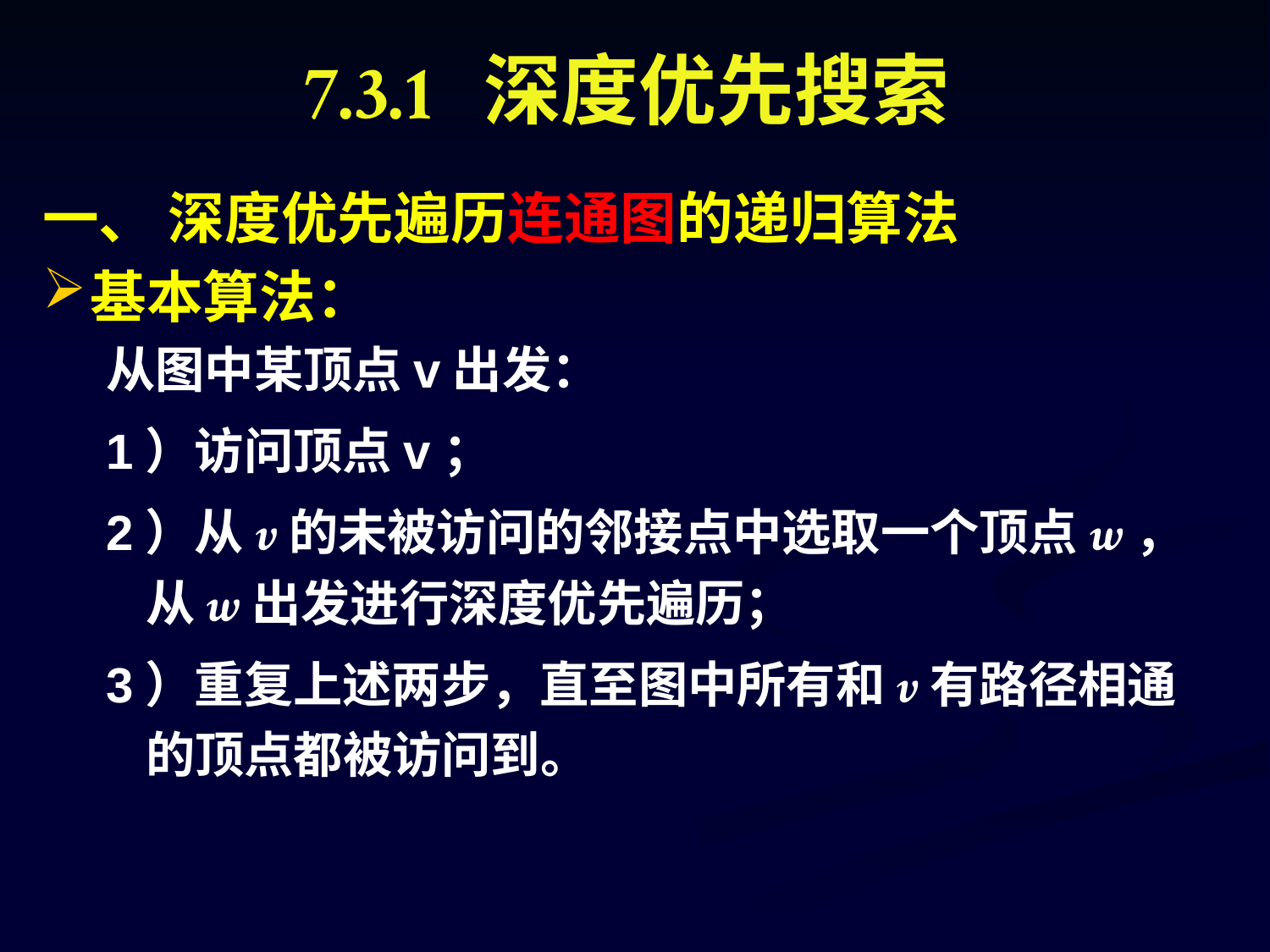

# 7.3.1  深度优先搜索
一、 深度优先遍历连通图的递归算法
基本算法：
从图中某顶点v出发：
1）访问顶点v；
2）从v的未被访问的邻接点中选取一个顶点w，从w出发进行深度优先遍历；
3）重复上述两步，直至图中所有和v有路径相通的顶点都被访问到。

47